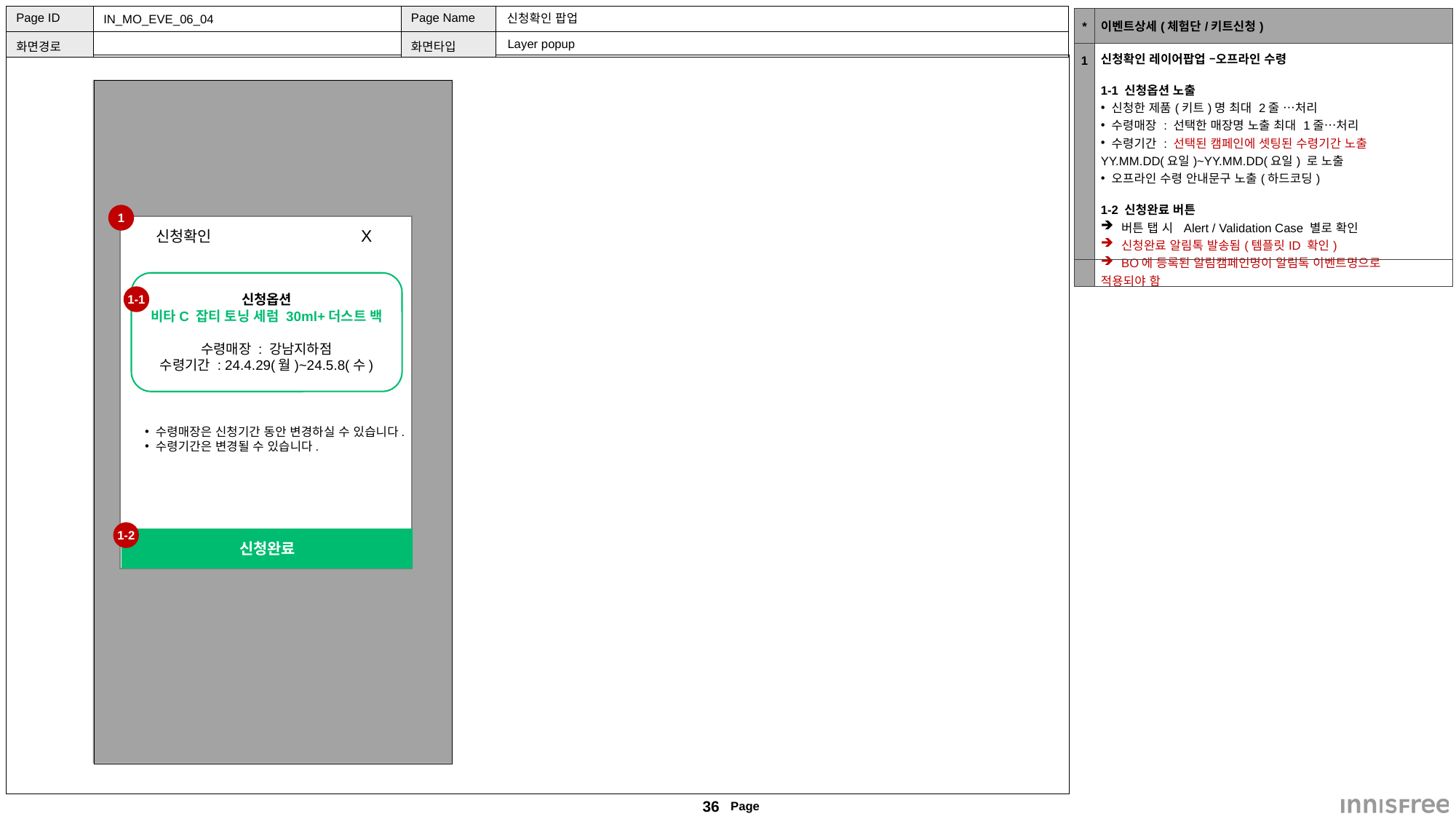

# 신청확인 팝업
IN_MO_EVE_06_04
| \* | 이벤트상세(체험단/키트신청) |
| --- | --- |
| 1 | 신청확인 레이어팝업 –오프라인 수령 1-1 신청옵션 노출 신청한 제품(키트)명 최대 2줄 …처리 수령매장 : 선택한 매장명 노출 최대 1줄…처리 수령기간 : 선택된 캠페인에 셋팅된 수령기간 노출 YY.MM.DD(요일)~YY.MM.DD(요일) 로 노출 오프라인 수령 안내문구 노출(하드코딩) 1-2 신청완료 버튼 버튼 탭 시 Alert / Validation Case 별로 확인 신청완료 알림톡 발송됨(템플릿ID 확인) BO에 등록된 알림캠페인명이 알림톡 이벤트명으로 적용되야 함 |
|  |  |
Layer popup

1

신청확인                                   X
신청옵션
비타C 잡티 토닝 세럼 30ml+더스트 백

수령매장 : 강남지하점
수령기간 : 24.4.29(월)~24.5.8(수)
1-1
수령매장은 신청기간 동안 변경하실 수 있습니다.
수령기간은 변경될 수 있습니다.
1-2
신청완료